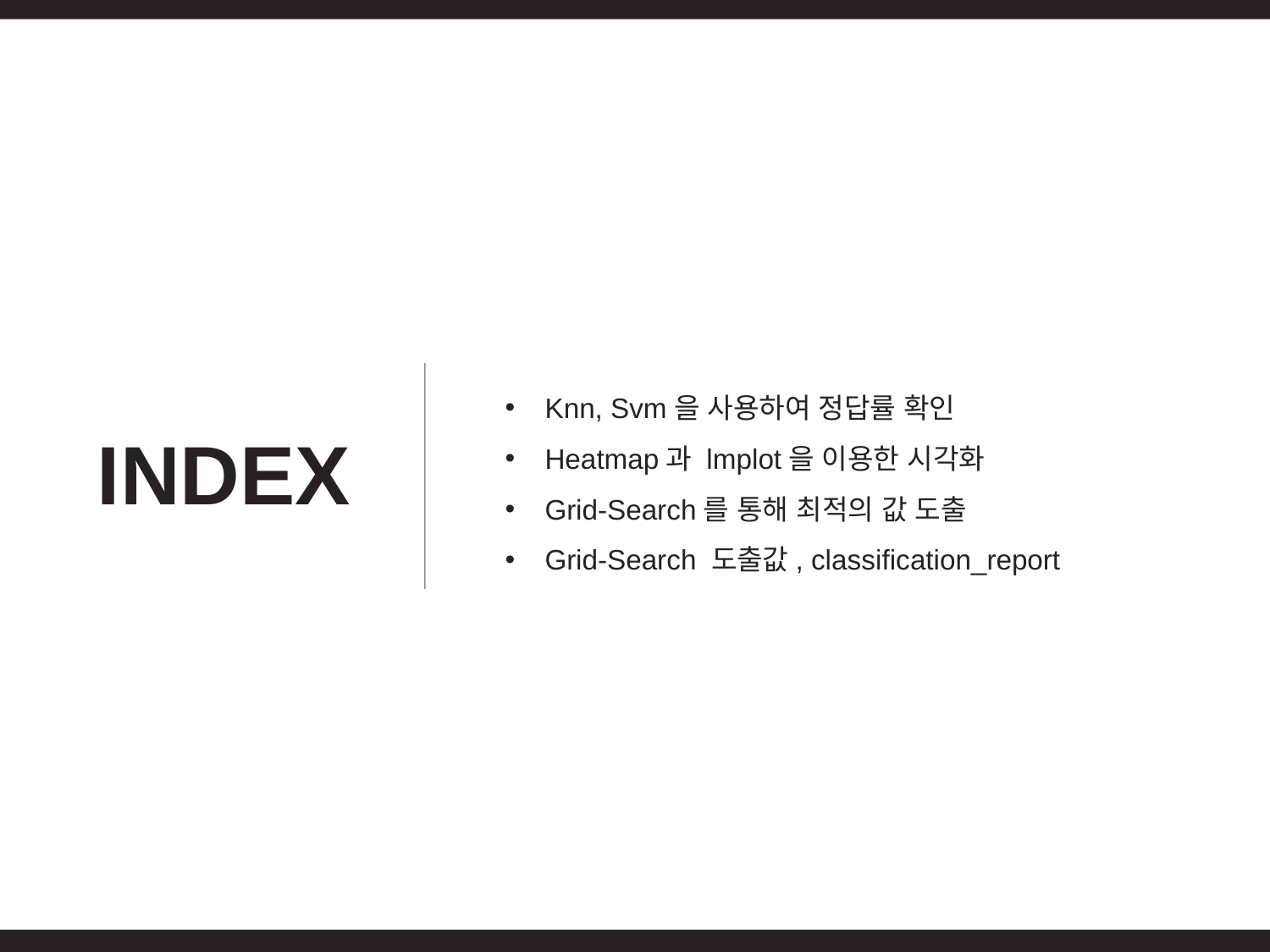

Knn, Svm을 사용하여 정답률 확인
Heatmap과 lmplot을 이용한 시각화
Grid-Search를 통해 최적의 값 도출
Grid-Search 도출값, classification_report
INDEX